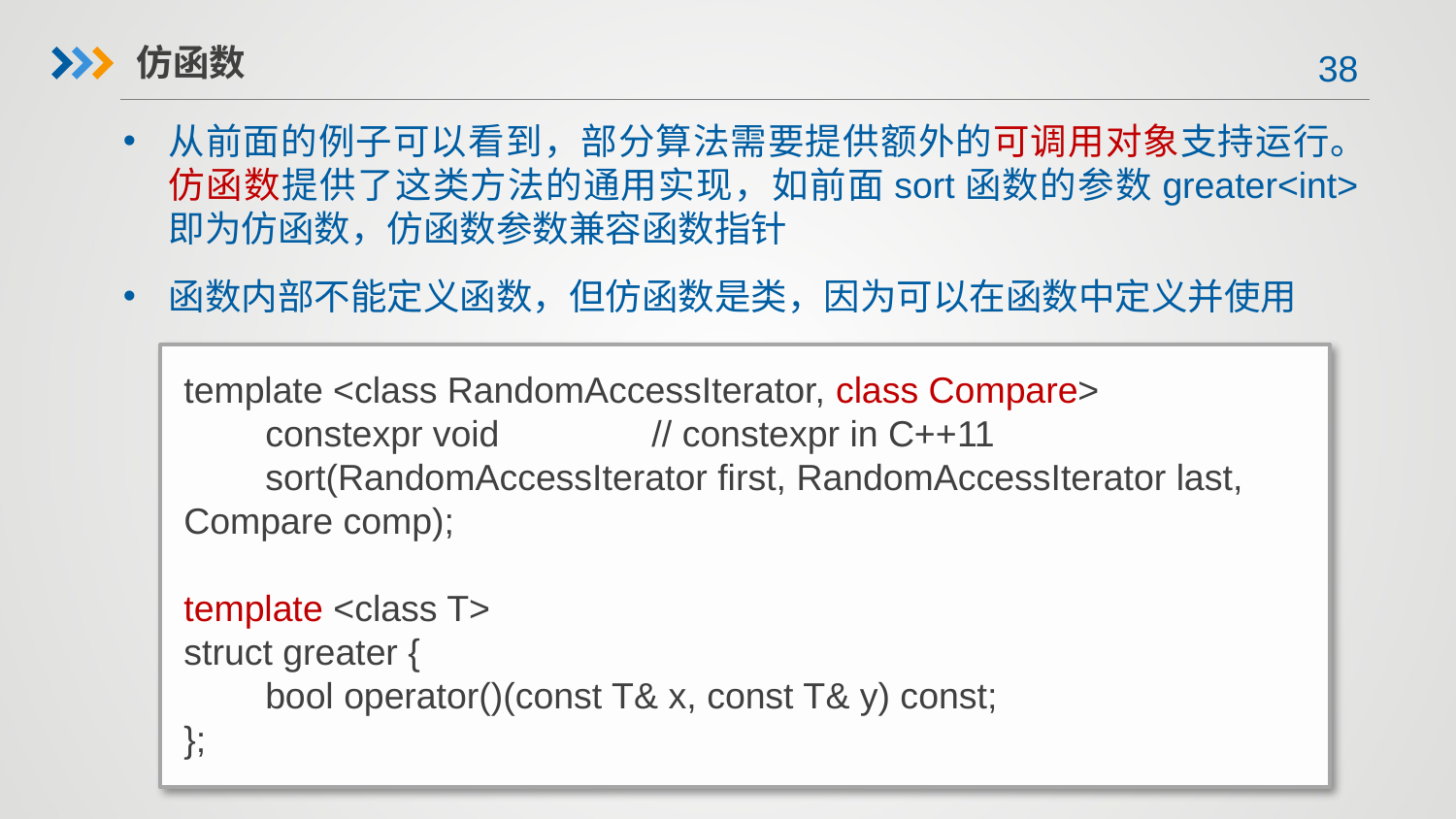

仿函数
从前面的例子可以看到，部分算法需要提供额外的可调用对象支持运行。仿函数提供了这类方法的通用实现，如前面sort函数的参数greater<int>即为仿函数，仿函数参数兼容函数指针
函数内部不能定义函数，但仿函数是类，因为可以在函数中定义并使用

template <class RandomAccessIterator, class Compare>
        constexpr void               // constexpr in C++11
        sort(RandomAccessIterator first, RandomAccessIterator last, Compare comp);

template <class T>
struct greater {
        bool operator()(const T& x, const T& y) const;
};